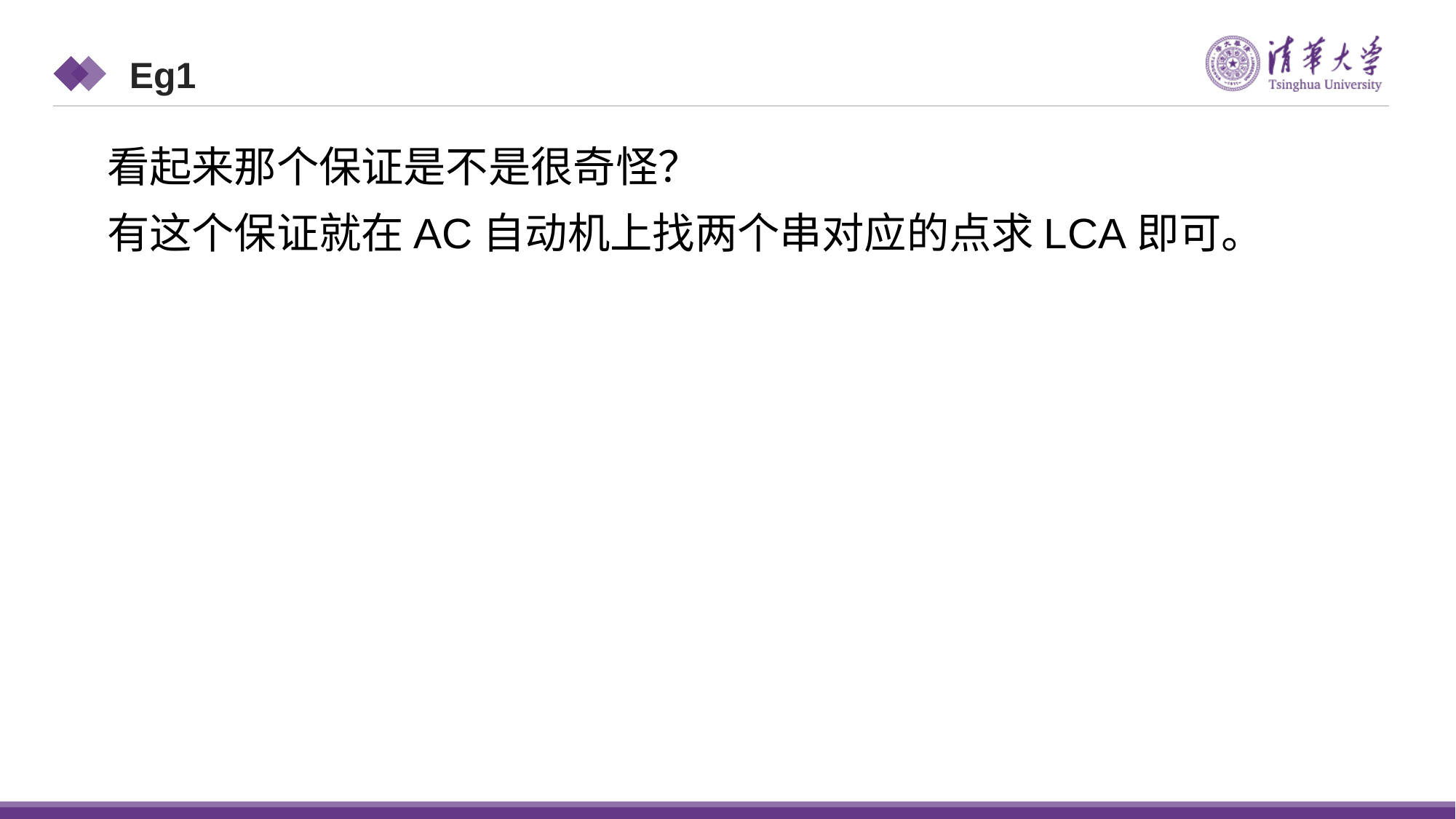

Eg1
看起来那个保证是不是很奇怪？
有这个保证就在AC自动机上找两个串对应的点求LCA即可。